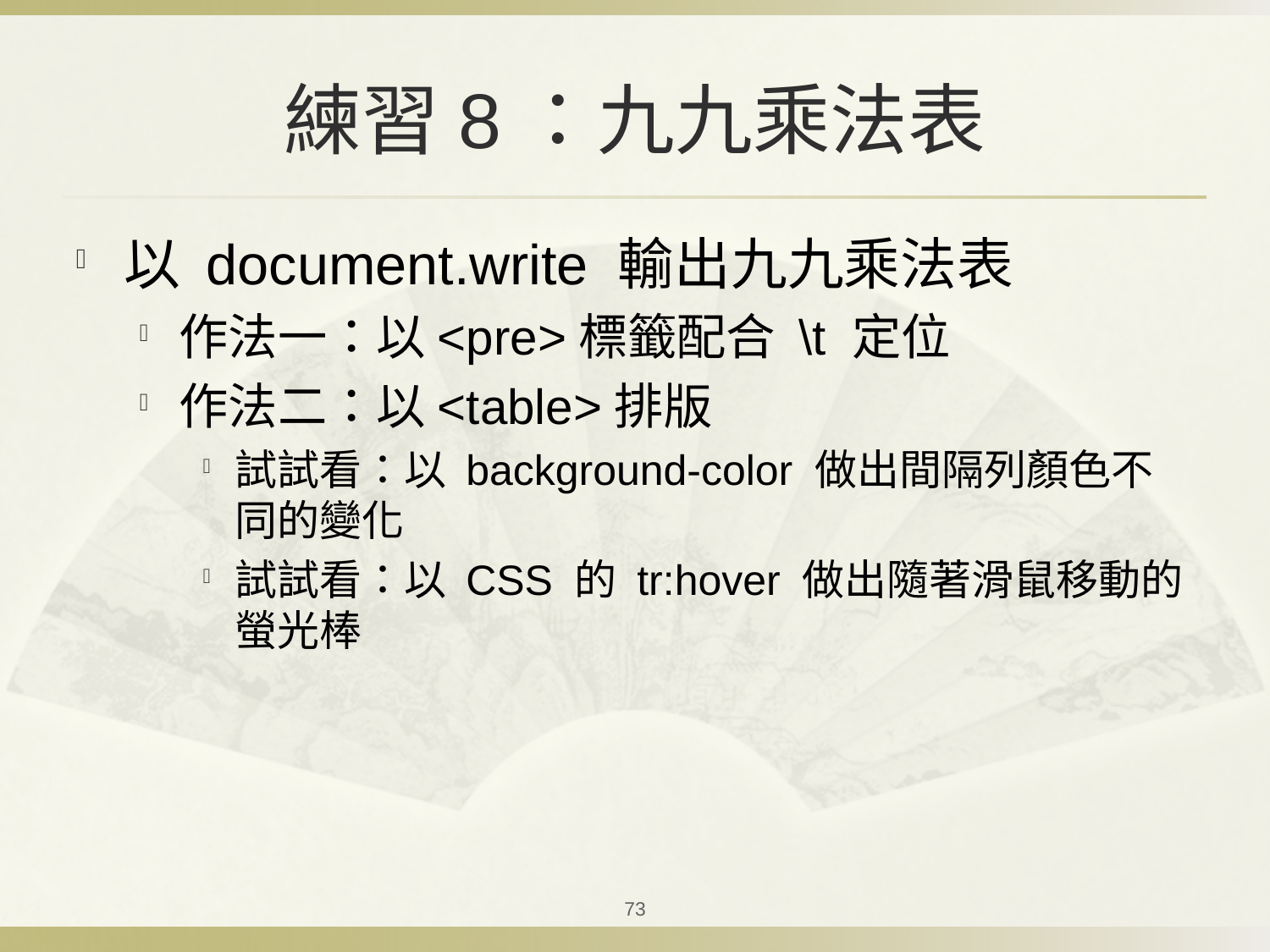

# 練習8：九九乘法表
以 document.write 輸出九九乘法表
作法一：以<pre>標籤配合 \t 定位
作法二：以<table>排版
試試看：以 background-color 做出間隔列顏色不同的變化
試試看：以 CSS 的 tr:hover 做出隨著滑鼠移動的螢光棒
73